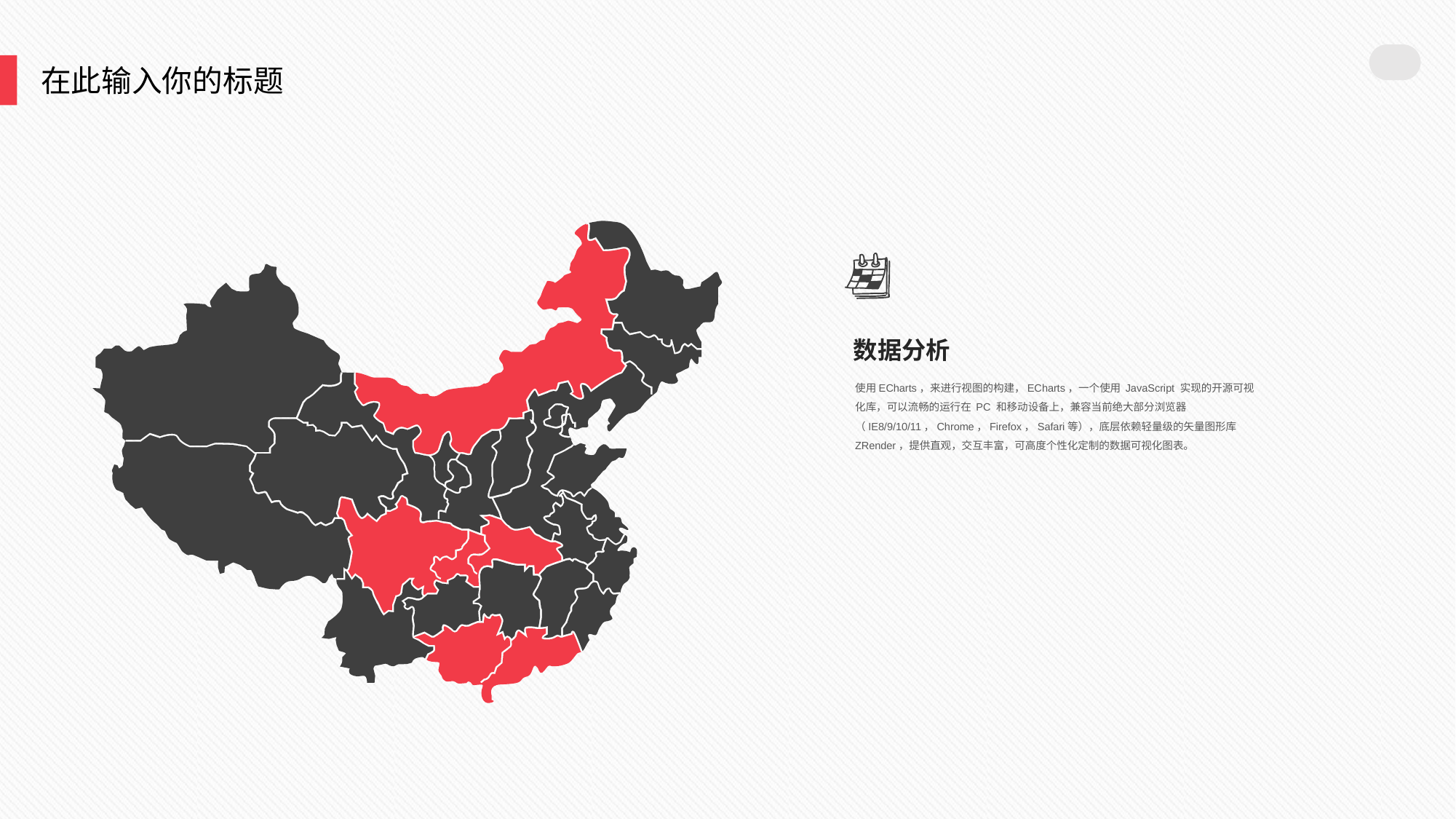

10
在此输入你的标题

数据分析
使用ECharts，来进行视图的构建，ECharts，一个使用 JavaScript 实现的开源可视化库，可以流畅的运行在 PC 和移动设备上，兼容当前绝大部分浏览器（IE8/9/10/11，Chrome，Firefox，Safari等），底层依赖轻量级的矢量图形库 ZRender，提供直观，交互丰富，可高度个性化定制的数据可视化图表。